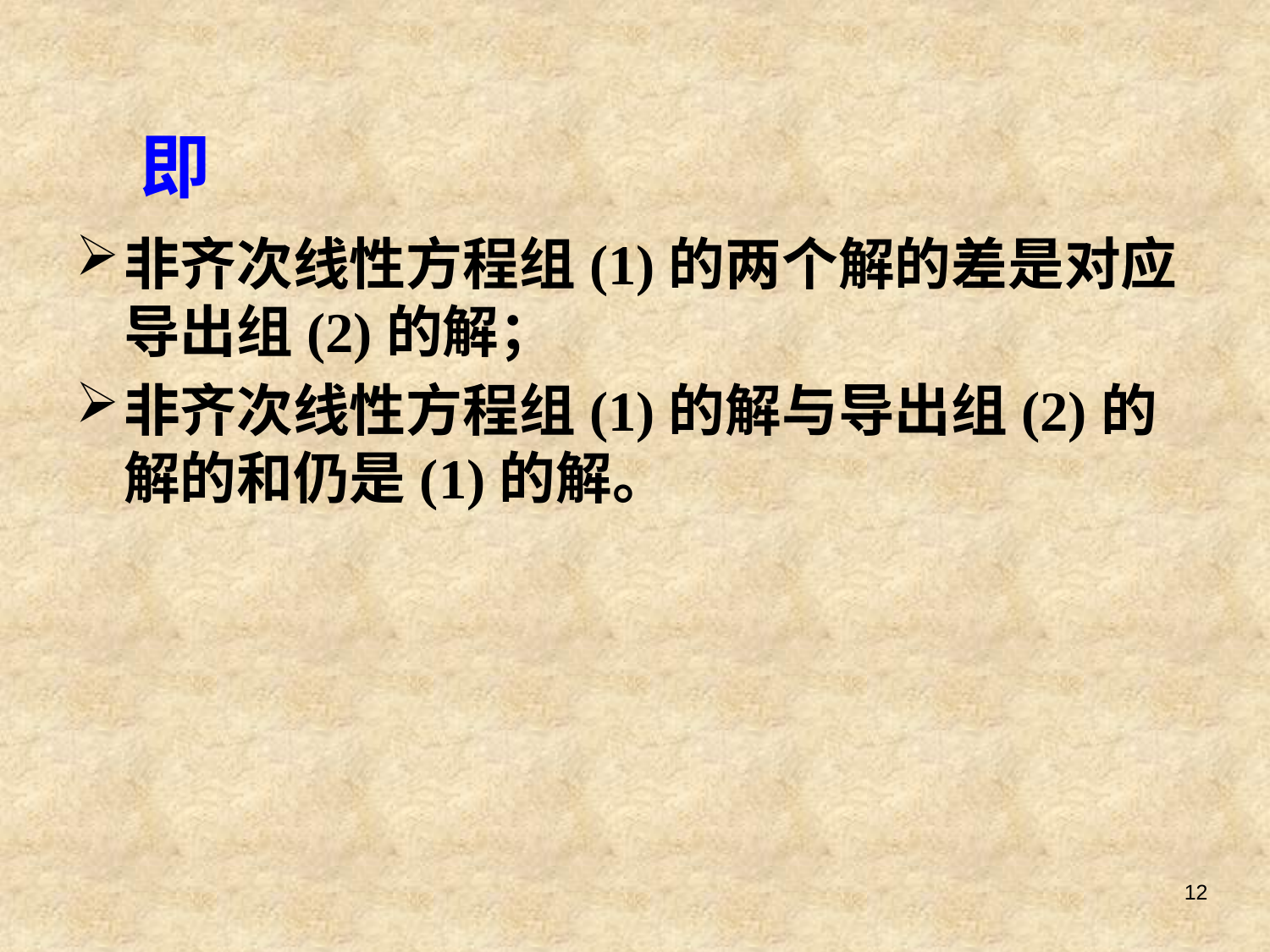

# 即
非齐次线性方程组(1)的两个解的差是对应导出组(2)的解；
非齐次线性方程组(1)的解与导出组(2)的解的和仍是(1)的解。